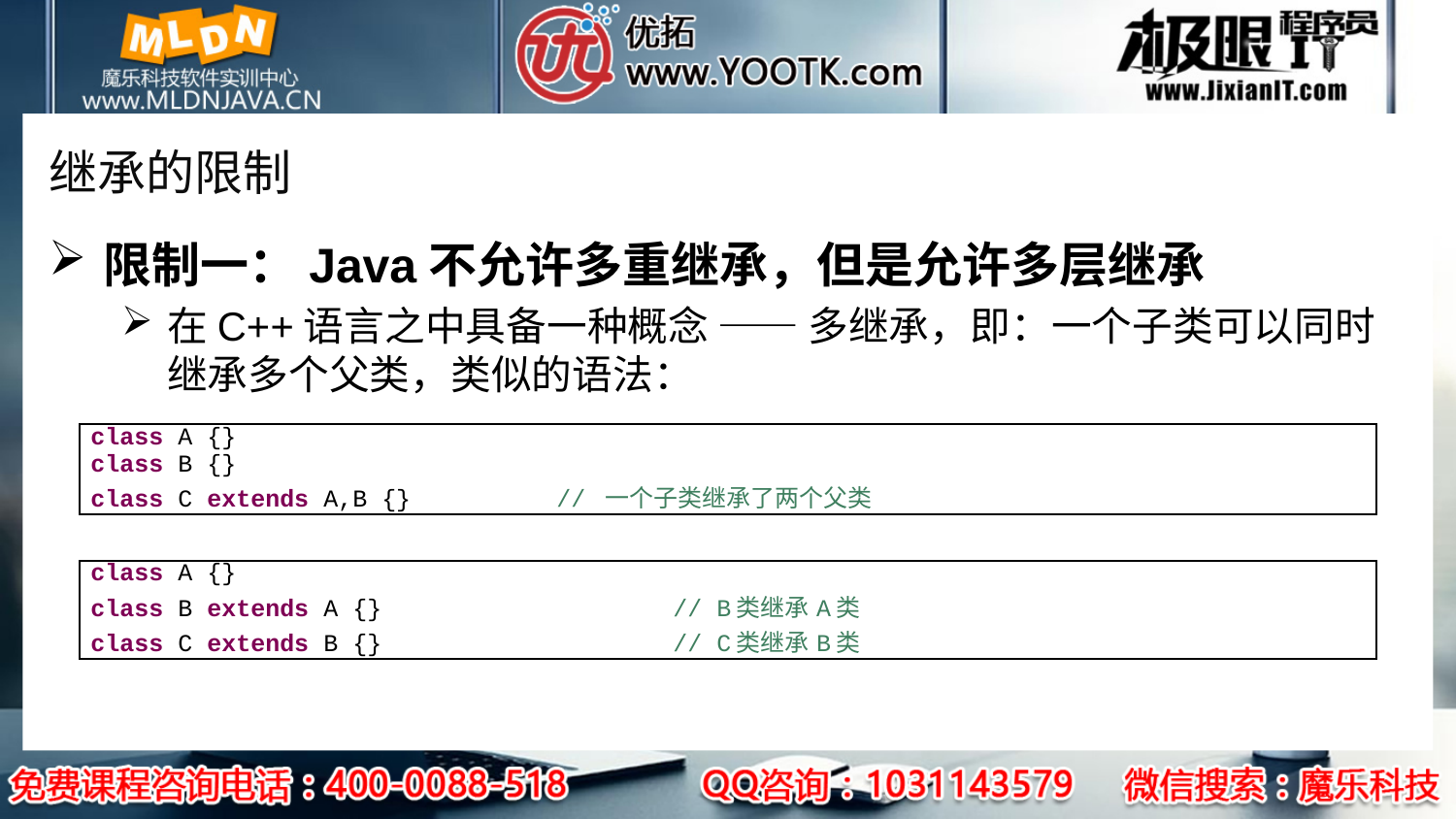

# 继承的限制
限制一：Java不允许多重继承，但是允许多层继承
在C++语言之中具备一种概念 —— 多继承，即：一个子类可以同时继承多个父类，类似的语法：
| class A {} class B {} class C extends A,B {} // 一个子类继承了两个父类 |
| --- |
| class A {} class B extends A {} // B类继承A类 class C extends B {} // C类继承B类 |
| --- |